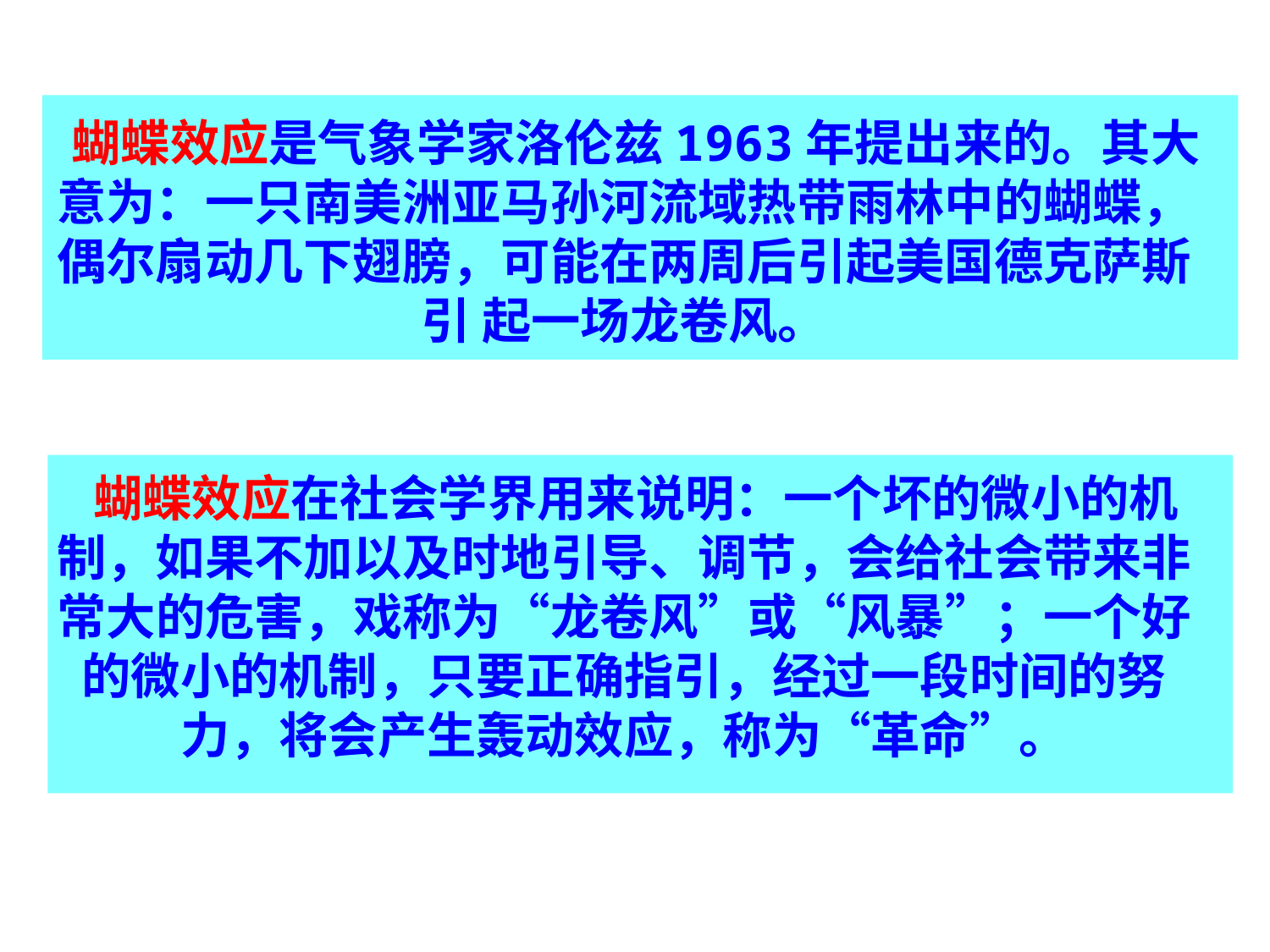

蝴蝶效应是气象学家洛伦兹1963年提出来的。其大意为：一只南美洲亚马孙河流域热带雨林中的蝴蝶，偶尔扇动几下翅膀，可能在两周后引起美国德克萨斯引 起一场龙卷风。

 蝴蝶效应在社会学界用来说明：一个坏的微小的机制，如果不加以及时地引导、调节，会给社会带来非常大的危害，戏称为“龙卷风”或“风暴”；一个好的微小的机制，只要正确指引，经过一段时间的努力，将会产生轰动效应，称为“革命”。